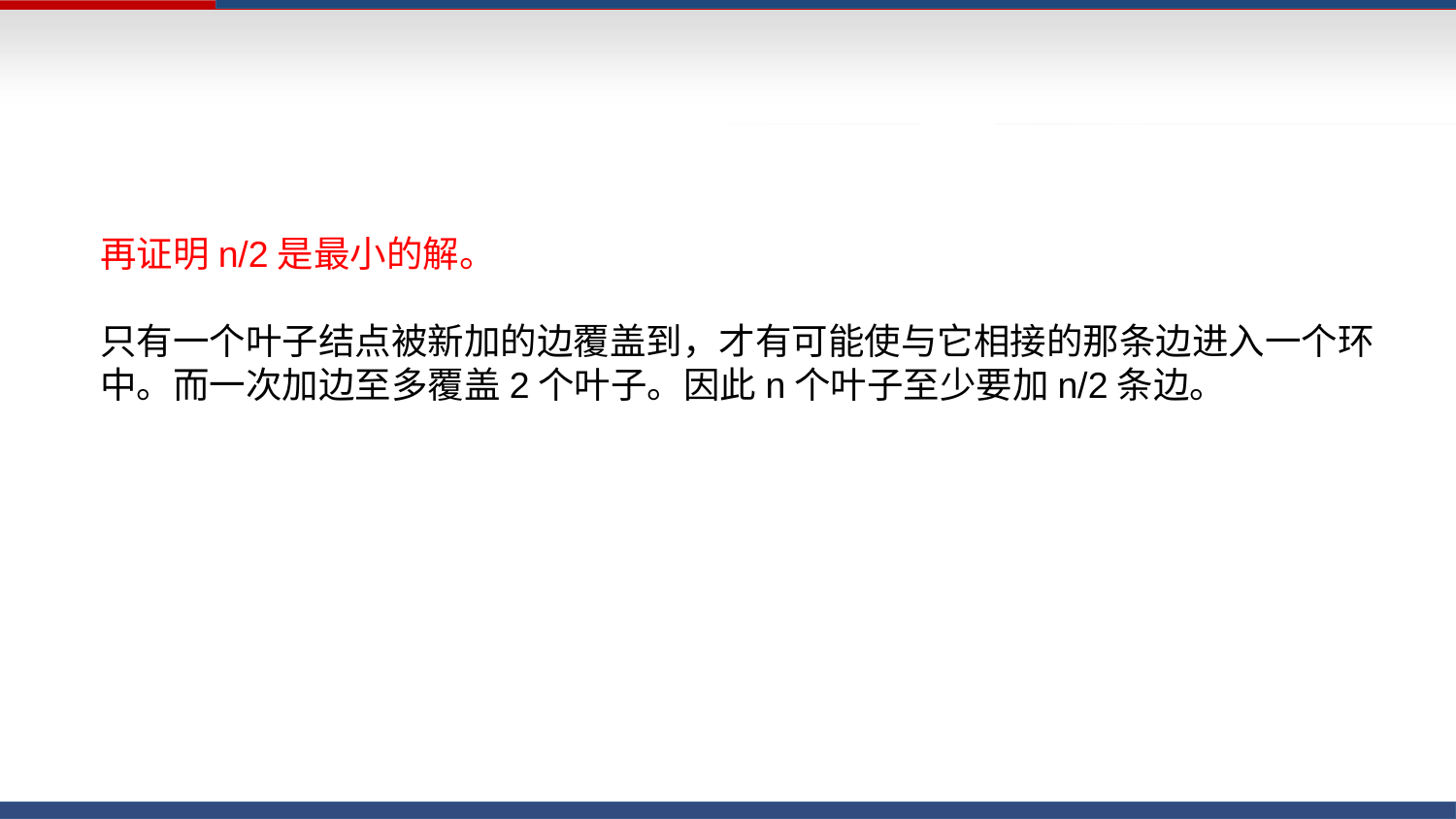

再证明n/2是最小的解。

只有一个叶子结点被新加的边覆盖到，才有可能使与它相接的那条边进入一个环中。而一次加边至多覆盖2个叶子。因此n个叶子至少要加n/2条边。